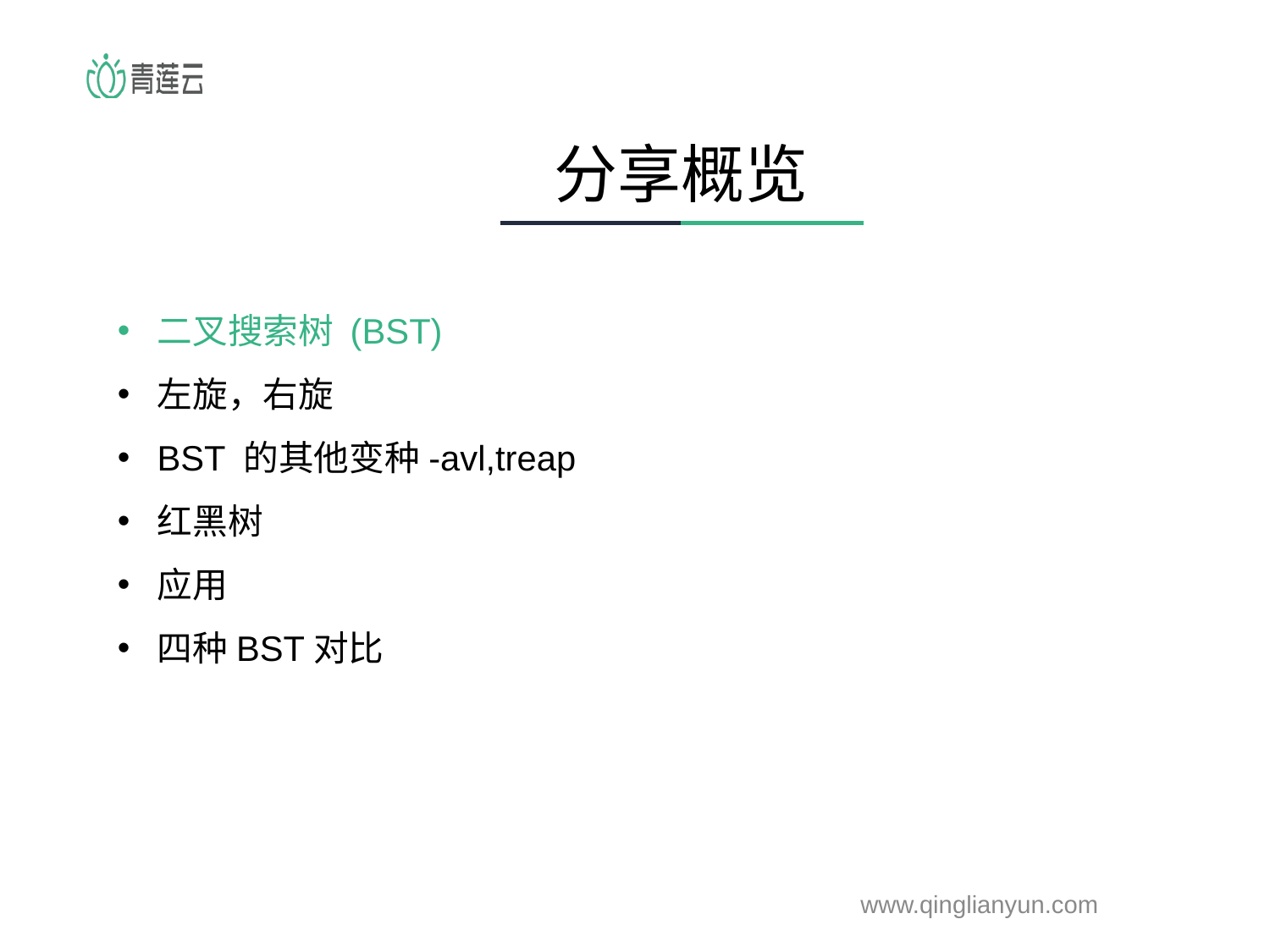

分享概览
二叉搜索树 (BST)
左旋，右旋
BST 的其他变种-avl,treap
红黑树
应用
四种BST对比